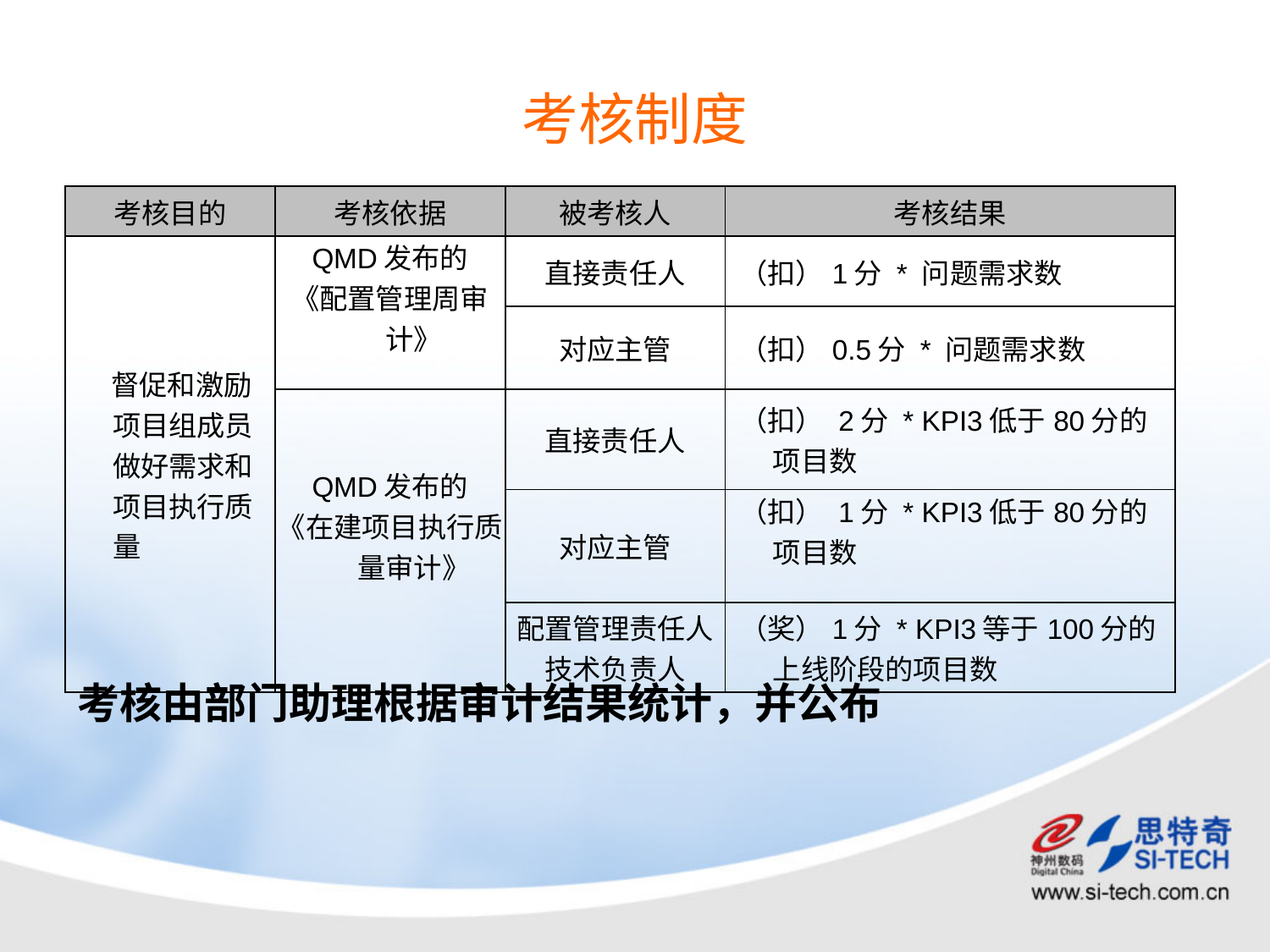

# 考核制度
| 考核目的 | 考核依据 | 被考核人 | 考核结果 |
| --- | --- | --- | --- |
| 督促和激励项目组成员做好需求和项目执行质量 | QMD发布的 《配置管理周审计》 | 直接责任人 | （扣）1分 \* 问题需求数 |
|  |  | 对应主管 | （扣）0.5分 \* 问题需求数 |
|  | QMD发布的 《在建项目执行质量审计》 | 直接责任人 | （扣） 2分 \* KPI3低于80分的项目数 |
|  |  | 对应主管 | （扣） 1分 \* KPI3低于80分的项目数 |
|  |  | 配置管理责任人 技术负责人 | （奖）1分 \* KPI3等于100分的上线阶段的项目数 |
考核由部门助理根据审计结果统计，并公布